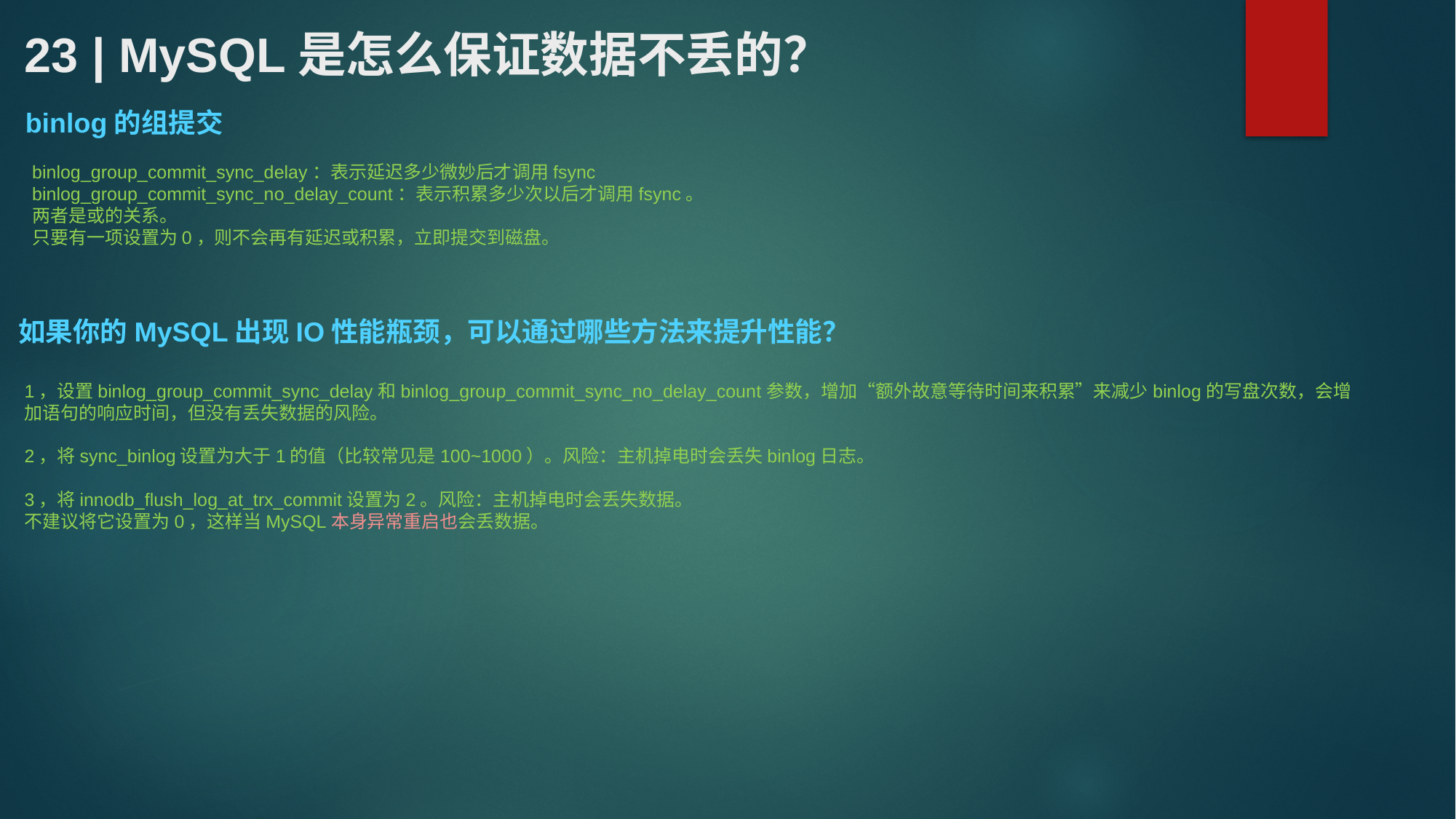

# 23 | MySQL是怎么保证数据不丢的？
binlog的组提交
binlog_group_commit_sync_delay：表示延迟多少微妙后才调用fsync
binlog_group_commit_sync_no_delay_count：表示积累多少次以后才调用fsync。
两者是或的关系。
只要有一项设置为0，则不会再有延迟或积累，立即提交到磁盘。
如果你的MySQL出现IO性能瓶颈，可以通过哪些方法来提升性能？
1，设置binlog_group_commit_sync_delay和binlog_group_commit_sync_no_delay_count参数，增加“额外故意等待时间来积累”来减少binlog的写盘次数，会增加语句的响应时间，但没有丢失数据的风险。

2，将sync_binlog设置为大于1的值（比较常见是100~1000）。风险：主机掉电时会丢失binlog日志。

3，将innodb_flush_log_at_trx_commit设置为2。风险：主机掉电时会丢失数据。
不建议将它设置为0，这样当MySQL本身异常重启也会丢数据。